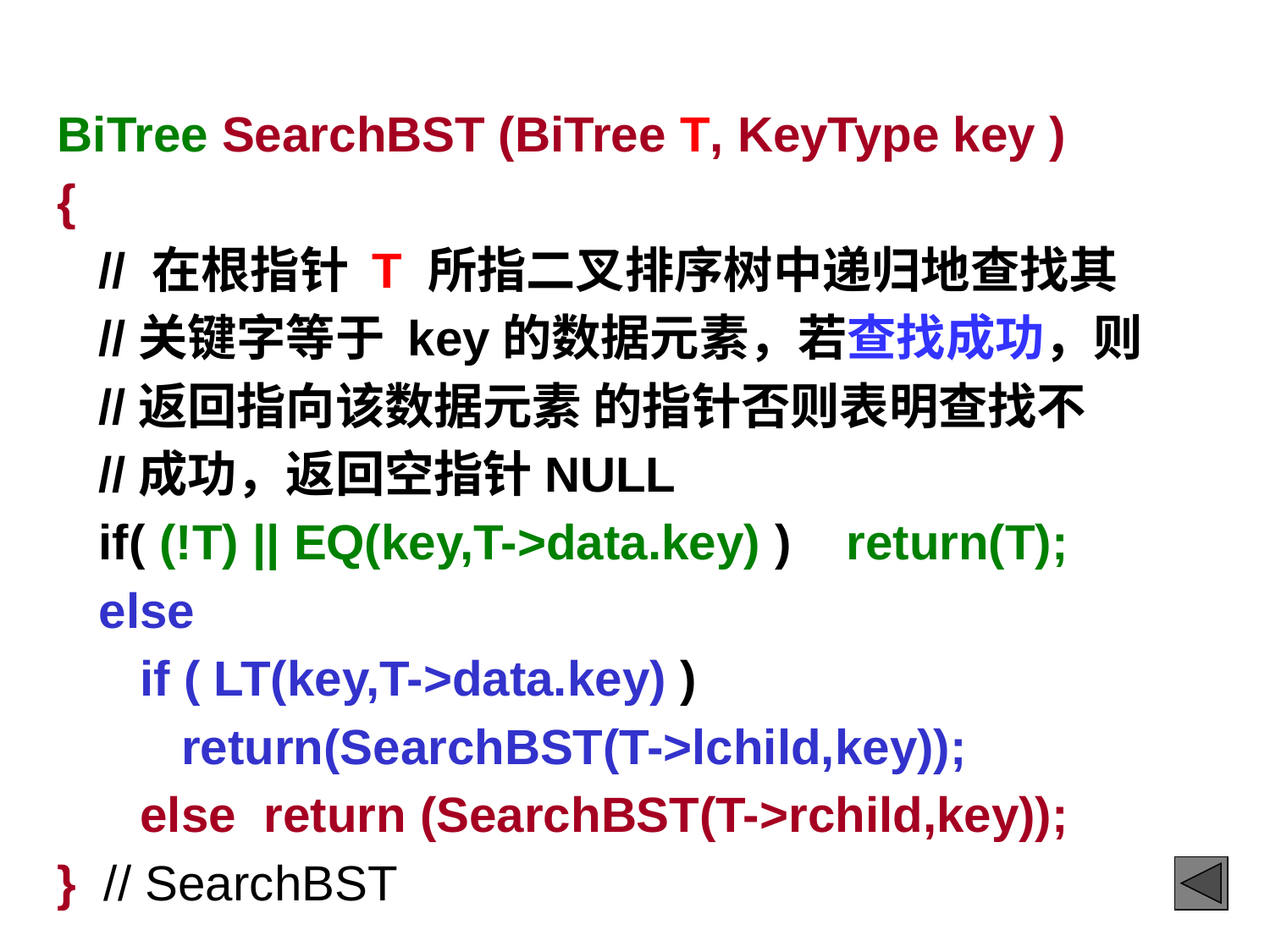

BiTree SearchBST (BiTree T, KeyType key )
{
   // 在根指针 T 所指二叉排序树中递归地查找其
   //关键字等于 key的数据元素，若查找成功，则
   //返回指向该数据元素 的指针否则表明查找不
   //成功，返回空指针NULL
   if( (!T) || EQ(key,T->data.key) )    return(T);
   else
      if ( LT(key,T->data.key) )
         return(SearchBST(T->lchild,key));
      else  return (SearchBST(T->rchild,key));
}  // SearchBST